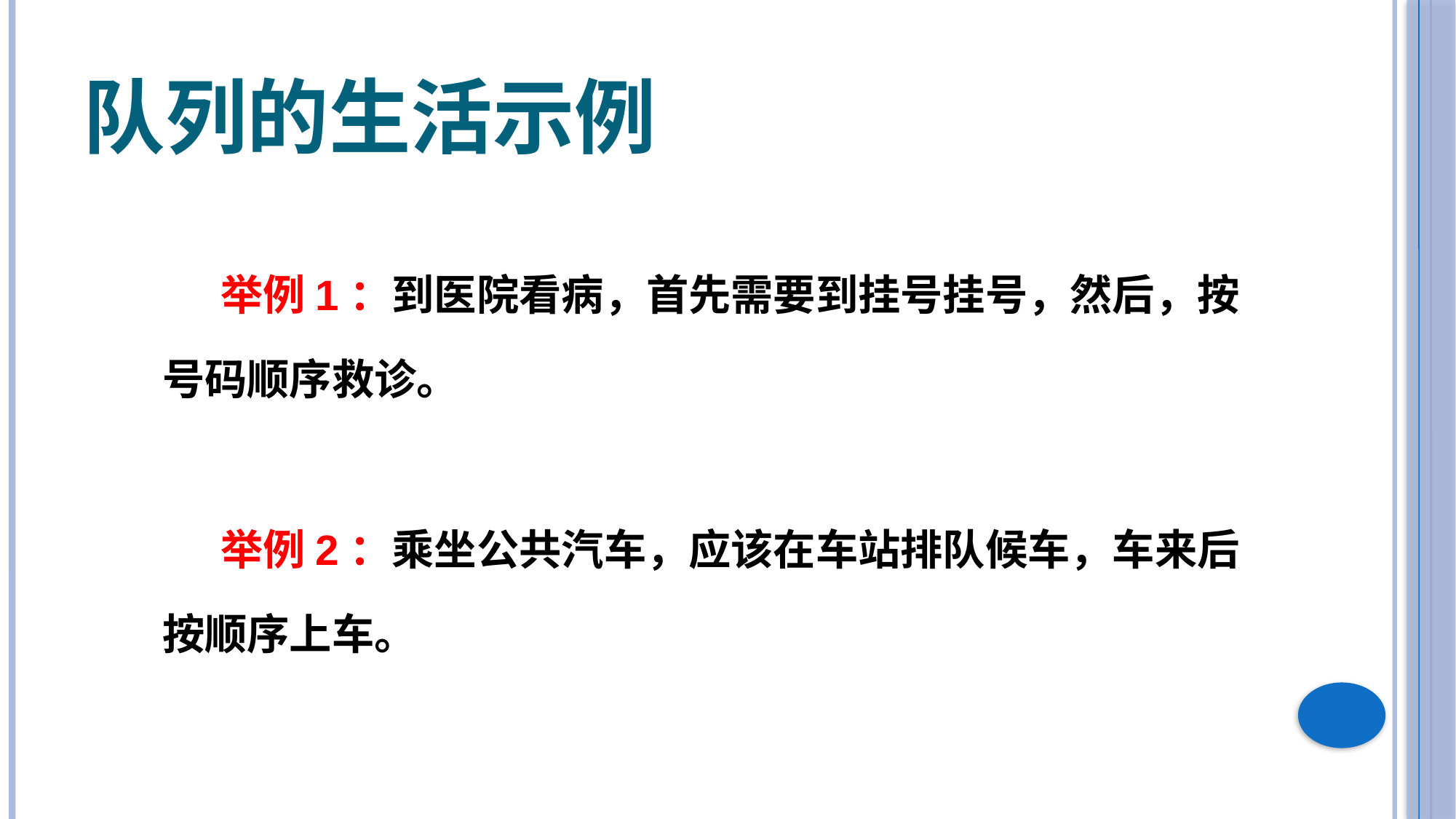

# 队列的生活示例
     举例1：到医院看病，首先需要到挂号挂号，然后，按
号码顺序救诊。

     举例2：乘坐公共汽车，应该在车站排队候车，车来后
按顺序上车。